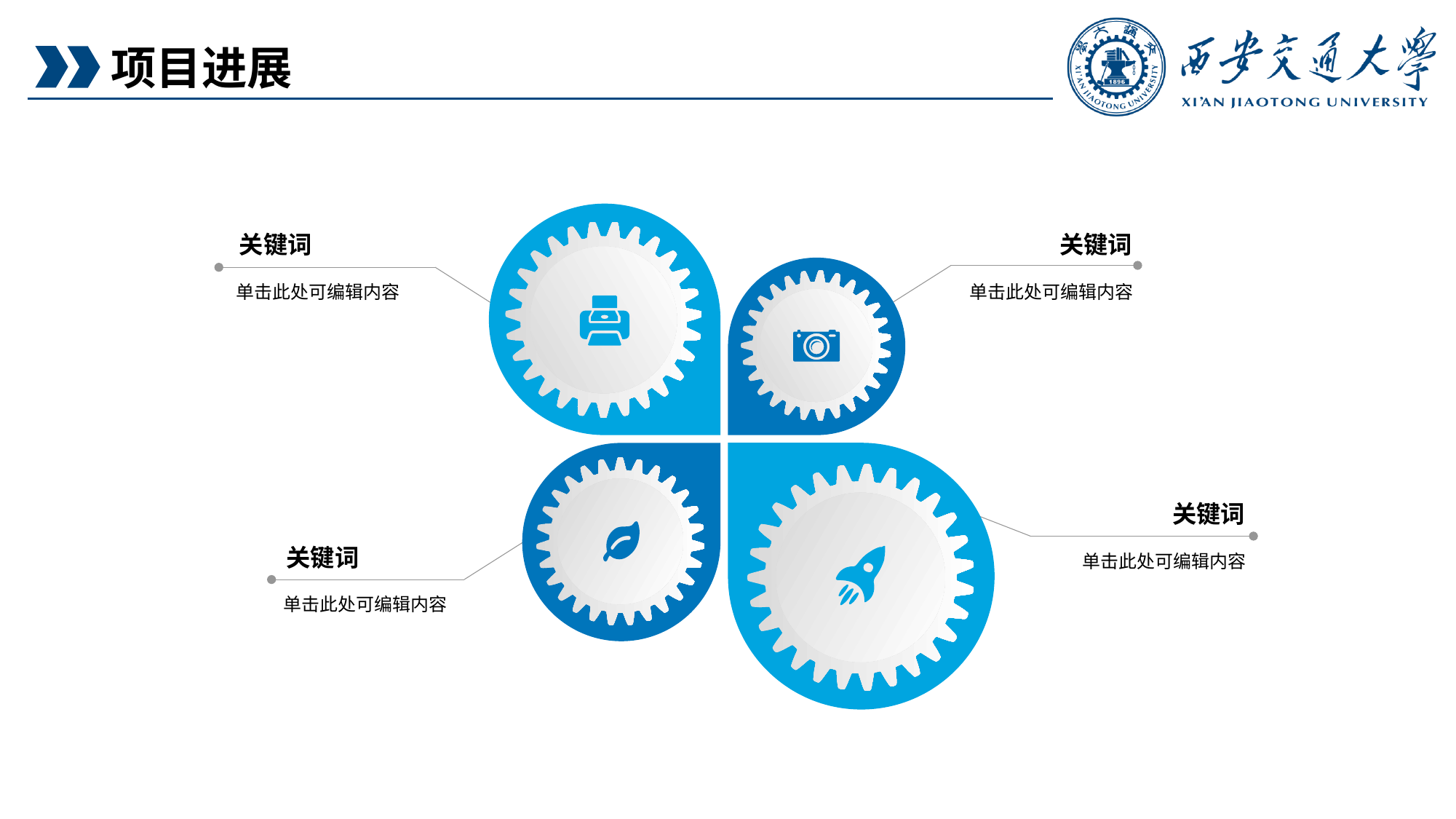

项目进展

关键词
关键词

单击此处可编辑内容
单击此处可编辑内容

关键词

关键词

单击此处可编辑内容
单击此处可编辑内容